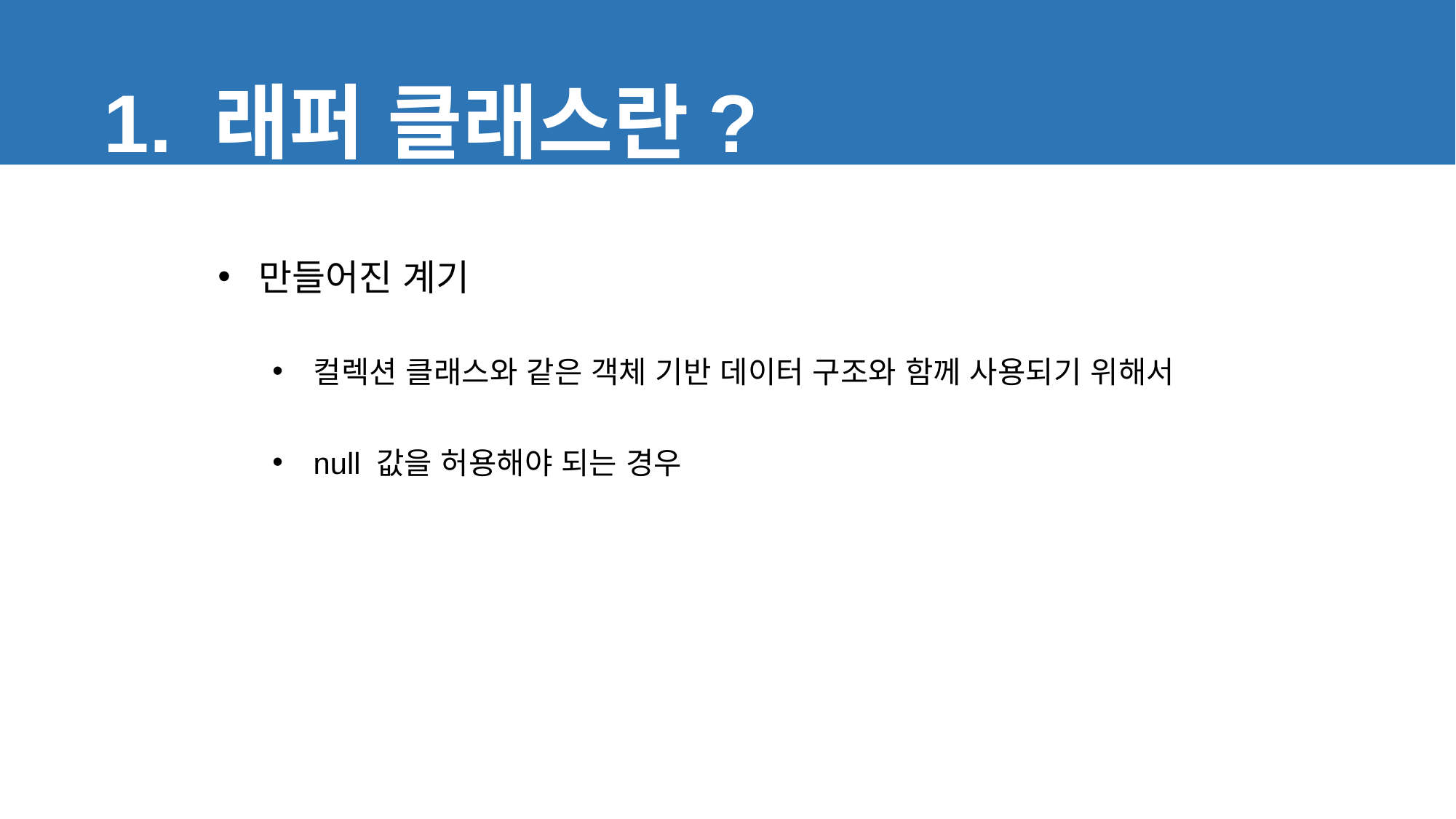

1. 래퍼 클래스란?
만들어진 계기
컬렉션 클래스와 같은 객체 기반 데이터 구조와 함께 사용되기 위해서
null 값을 허용해야 되는 경우